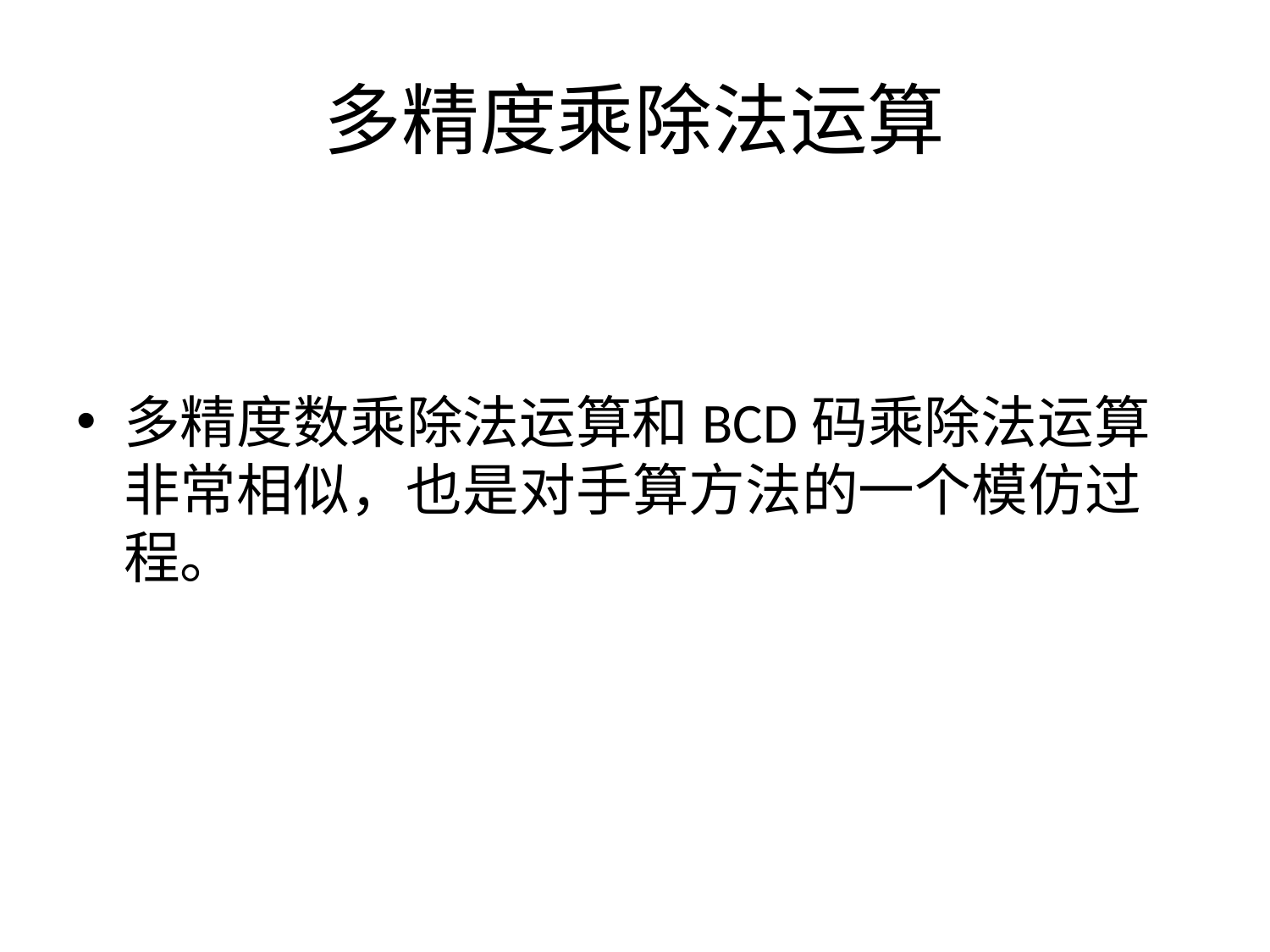

# 多精度乘除法运算

多精度数乘除法运算和BCD码乘除法运算非常相似，也是对手算方法的一个模仿过程。